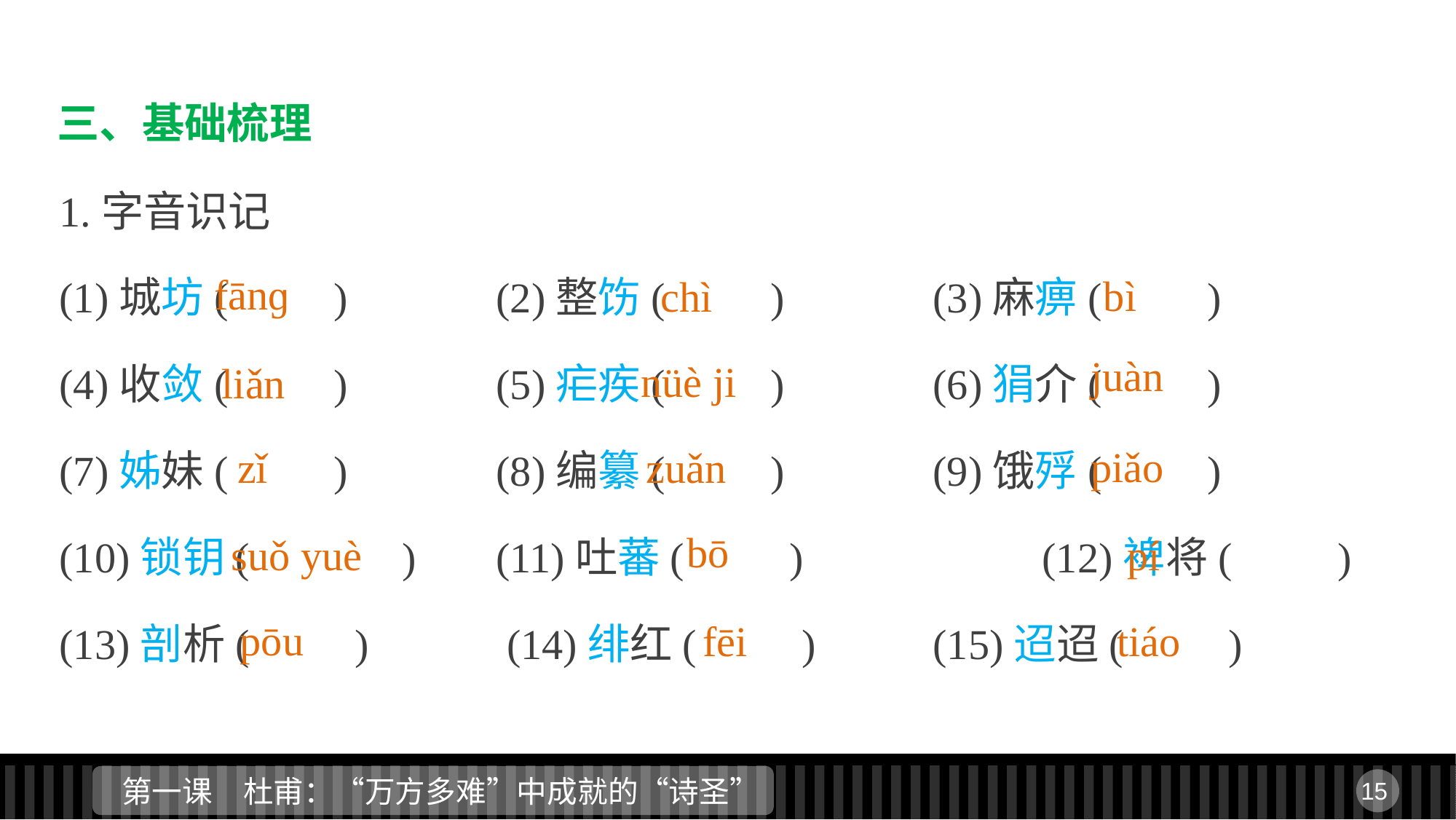

三、基础梳理
1.字音识记
(1)城坊(　　)		(2)整饬(　　)　　	(3)麻痹(　　)
(4)收敛(　　)  		(5)疟疾(　　)  		(6)狷介(　　)
(7)姊妹(　　)  		(8)编纂(　　)  		(9)饿殍(　　)
(10)锁钥(　　     )	(11)吐蕃(　　)  		(12)裨将(　　)
(13)剖析(　　) 		 (14)绯红(　　)  	(15)迢迢(　　)
fānɡ
bì
chì
juàn
nüè ji
liǎn
piǎo
zuǎn
zǐ
bō
pí
suǒ yuè
pōu
fēi
tiáo